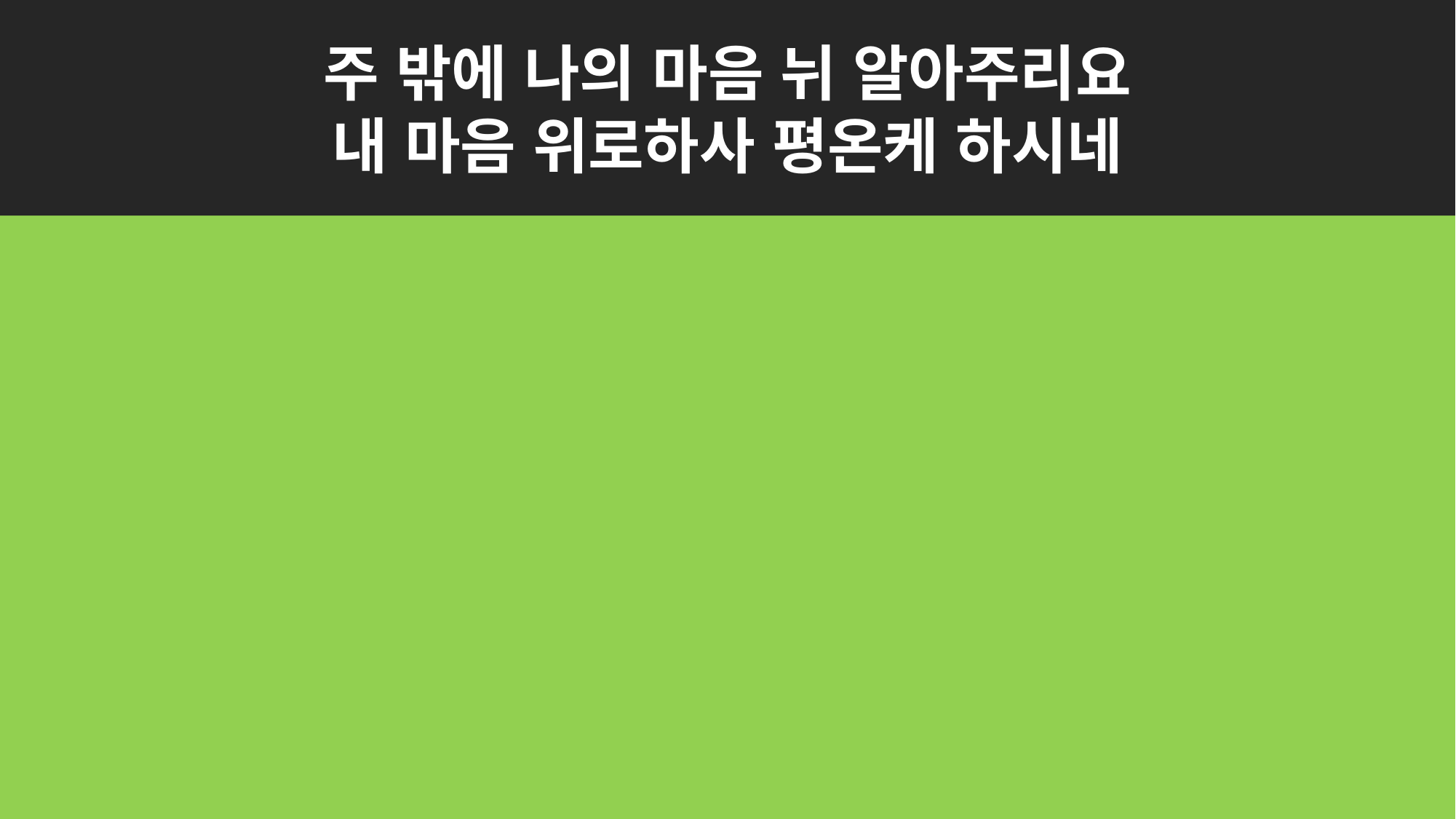

주 밖에 나의 마음 뉘 알아주리요
내 마음 위로하사 평온케 하시네